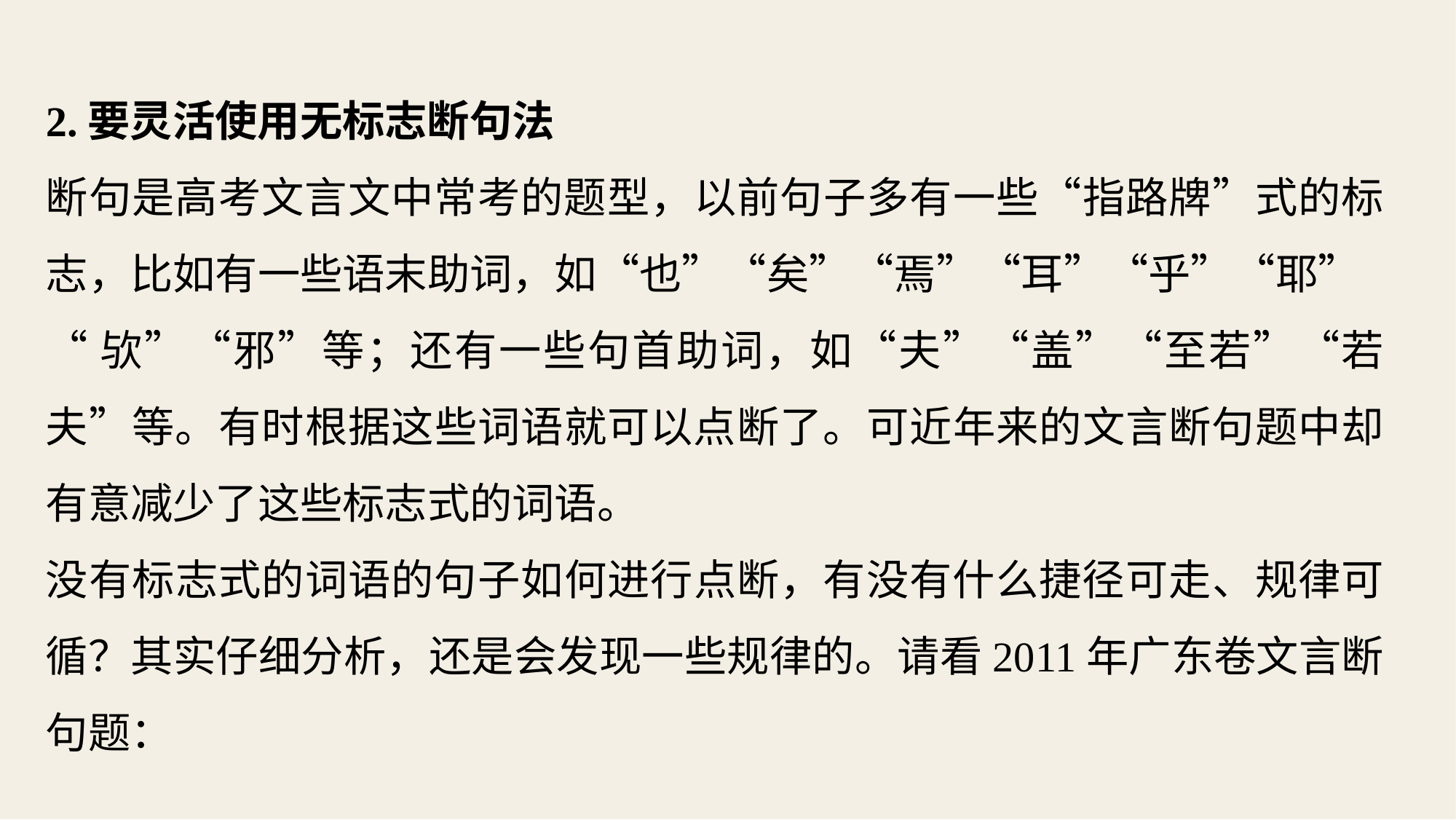

2.要灵活使用无标志断句法
断句是高考文言文中常考的题型，以前句子多有一些“指路牌”式的标志，比如有一些语末助词，如“也”“矣”“焉”“耳”“乎”“耶”
“欤”“邪”等；还有一些句首助词，如“夫”“盖”“至若”“若夫”等。有时根据这些词语就可以点断了。可近年来的文言断句题中却有意减少了这些标志式的词语。
没有标志式的词语的句子如何进行点断，有没有什么捷径可走、规律可循？其实仔细分析，还是会发现一些规律的。请看2011年广东卷文言断句题：